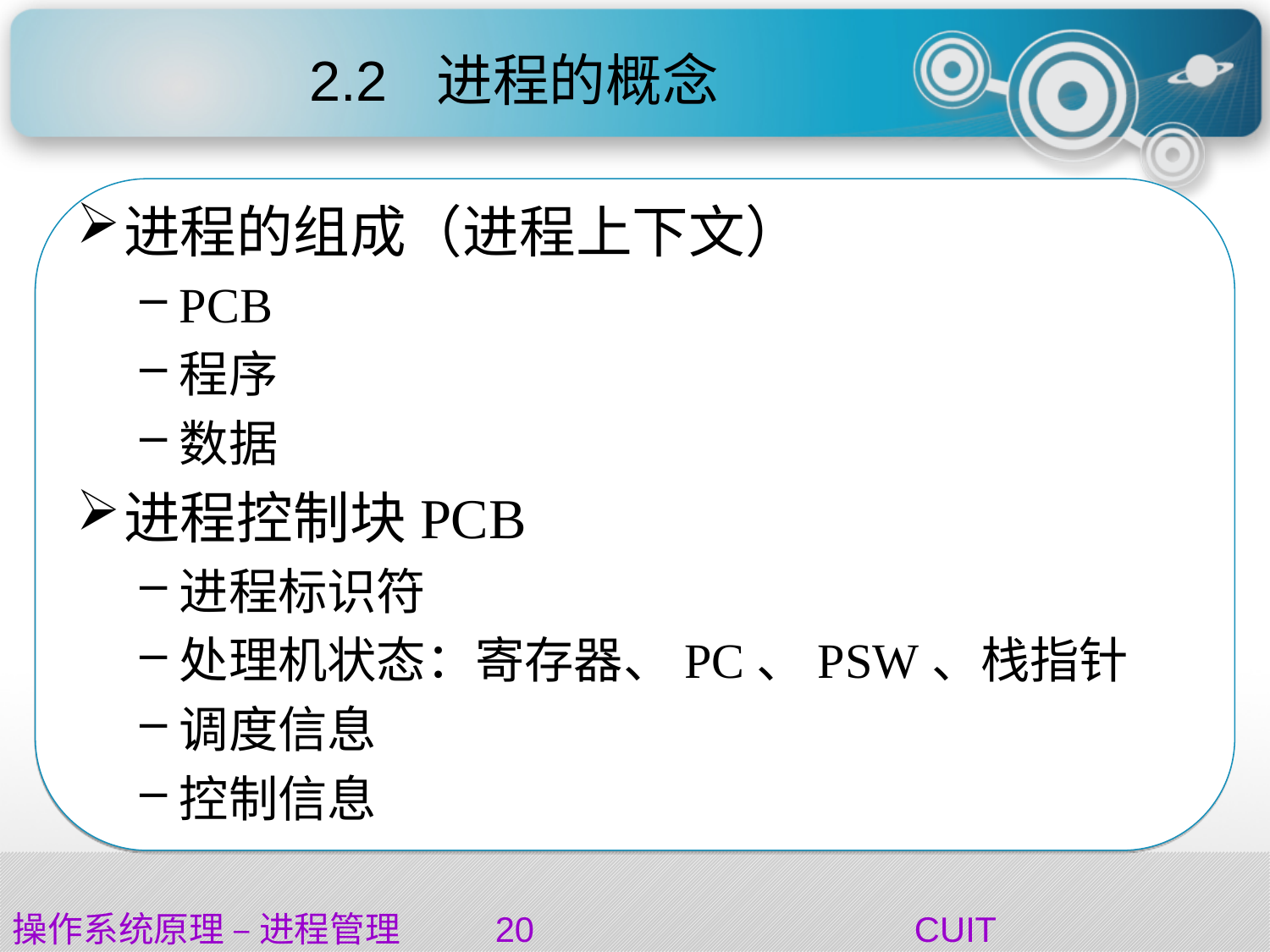

# 2.2 	进程的概念
进程的组成（进程上下文）
PCB
程序
数据
进程控制块PCB
进程标识符
处理机状态：寄存器、PC、PSW、栈指针
调度信息
控制信息